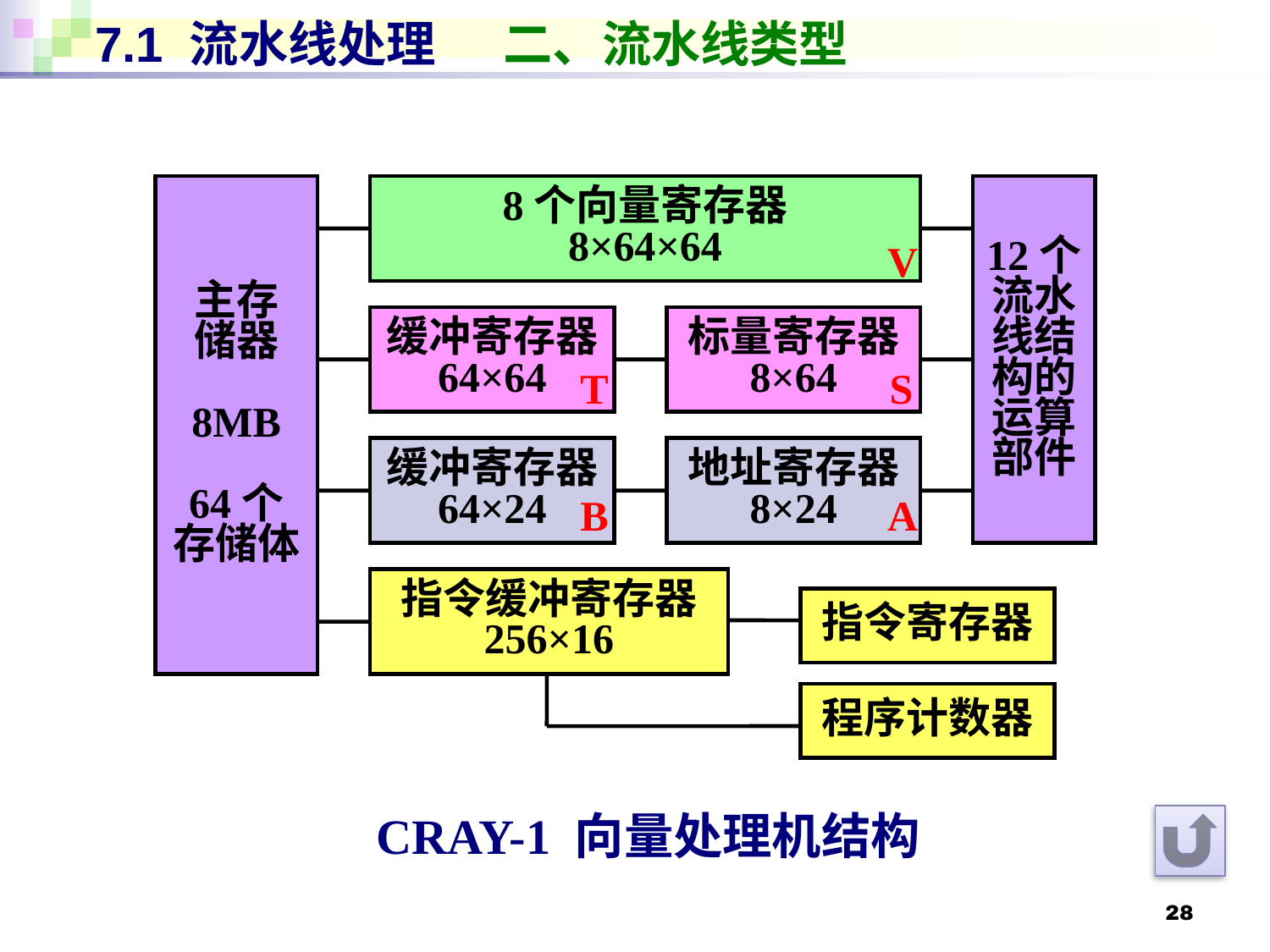

# 7.1 流水线处理      二、流水线类型
主存
储器

8MB

64个
存储体
8个向量寄存器
8×64×64
12个
流水
线结
构的
运算
部件

V
缓冲寄存器
64×64
标量寄存器
8×64
T
S

缓冲寄存器
64×24
地址寄存器
8×24
B
A

指令缓冲寄存器
256×16
指令寄存器

程序计数器

CRAY-1 向量处理机结构
28